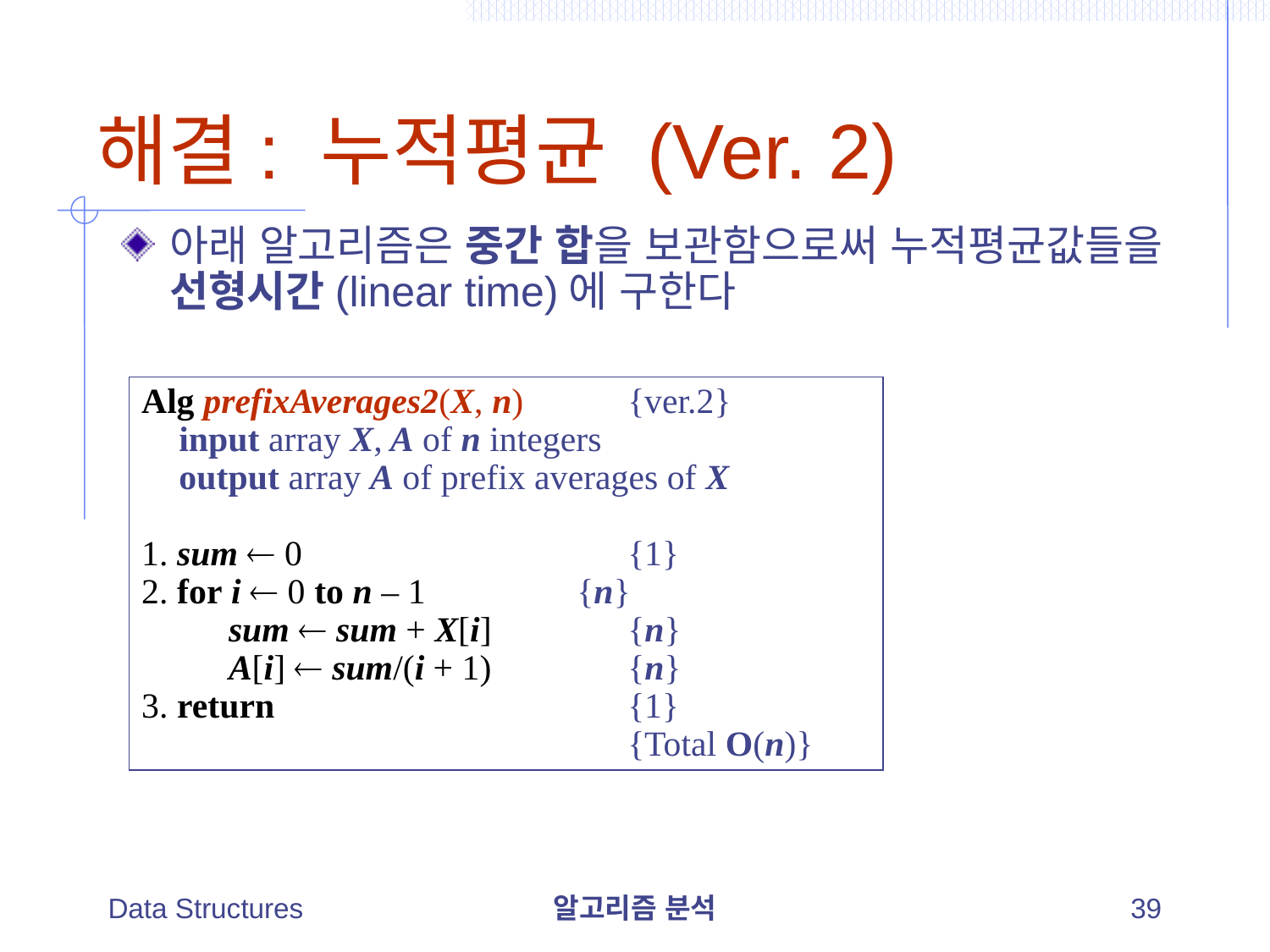

해결: 누적평균 (Ver. 2)
아래 알고리즘은 중간 합을 보관함으로써 누적평균값들을 선형시간(linear time)에 구한다
Alg prefixAverages2(X, n)			{ver.2}
	input array X, A of n integers
	output array A of prefix averages of X

1. sum ← 0							{1}
2. for i ← 0 to n – 1				{n}
		sum ← sum + X[i]			{n}
		A[i] ← sum/(i + 1) 			{n}
3. return								{1}
										{Total O(n)}
Data Structures
알고리즘 분석
39